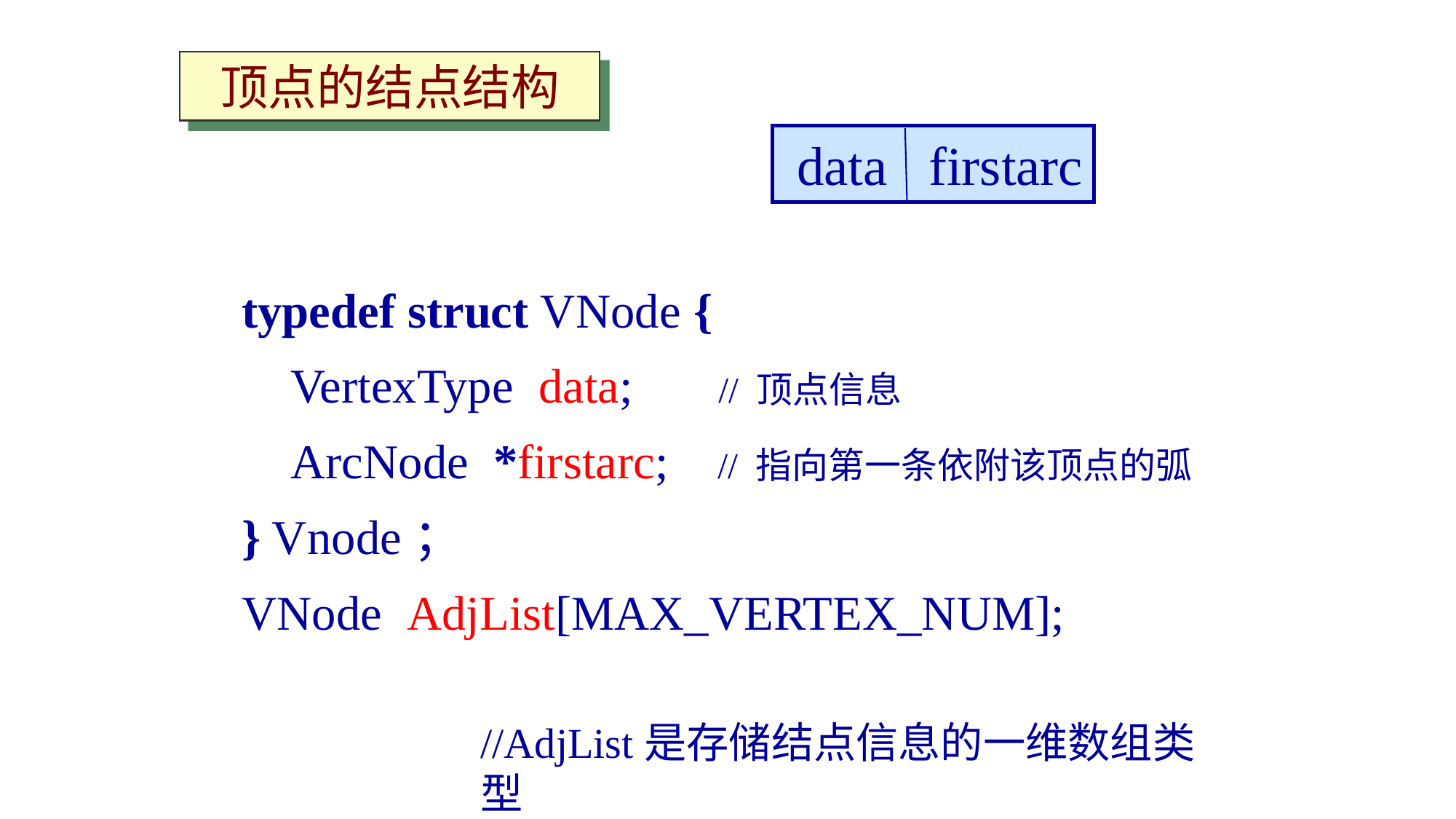

顶点的结点结构
 data   firstarc

typedef struct VNode {
    VertexType  data;       // 顶点信息
    ArcNode  *firstarc;    // 指向第一条依附该顶点的弧
} Vnode；
VNode  AdjList[MAX_VERTEX_NUM];
//AdjList是存储结点信息的一维数组类型